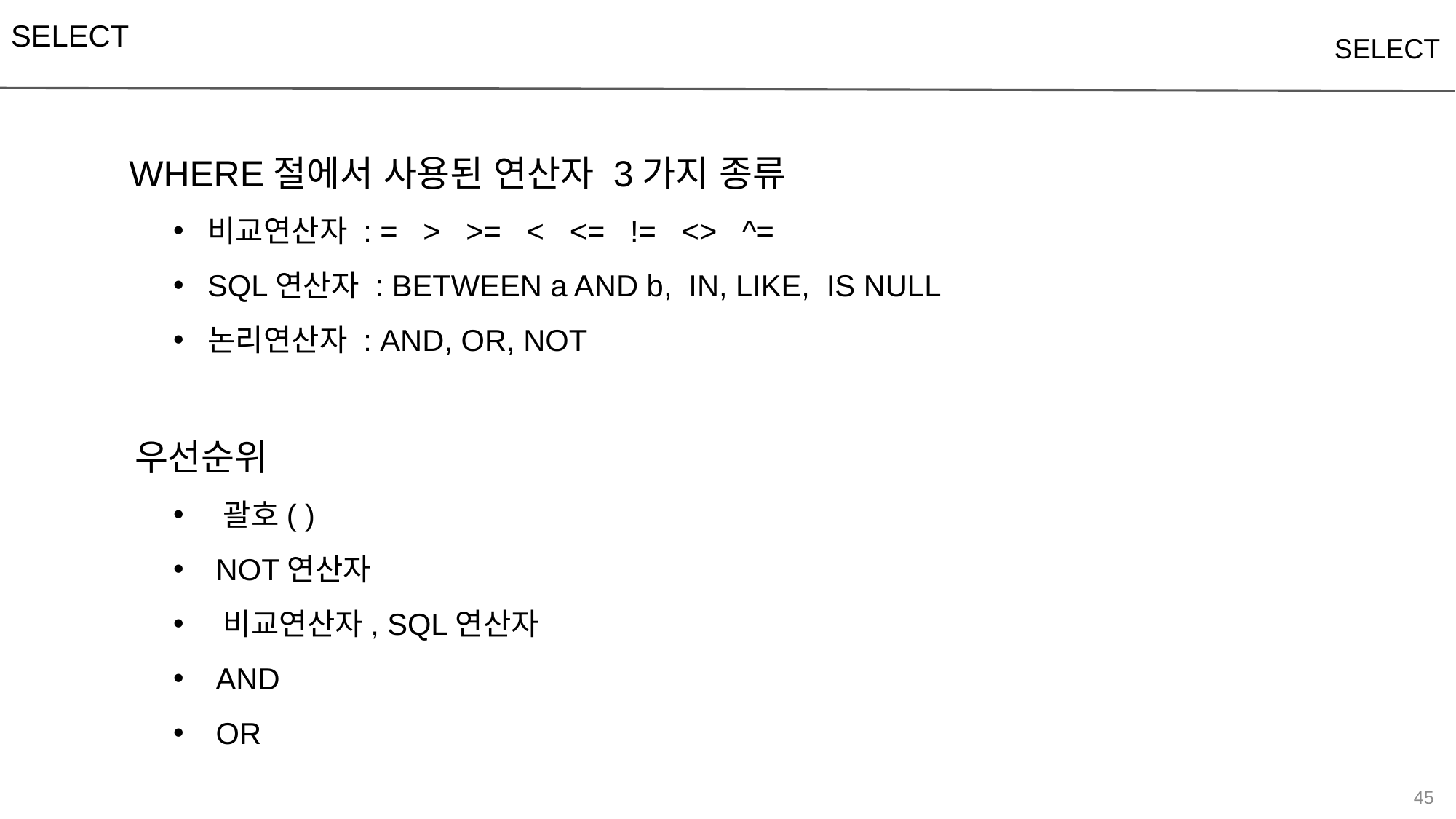

SELECT
SELECT

 WHERE절에서 사용된 연산자 3가지 종류
비교연산자 : =   >   >=   <   <=   !=   <>   ^=
SQL연산자 : BETWEEN a AND b,  IN, LIKE,  IS NULL
논리연산자 : AND, OR, NOT

 우선순위
 괄호( )
 NOT연산자
 비교연산자, SQL연산자
 AND
 OR

45